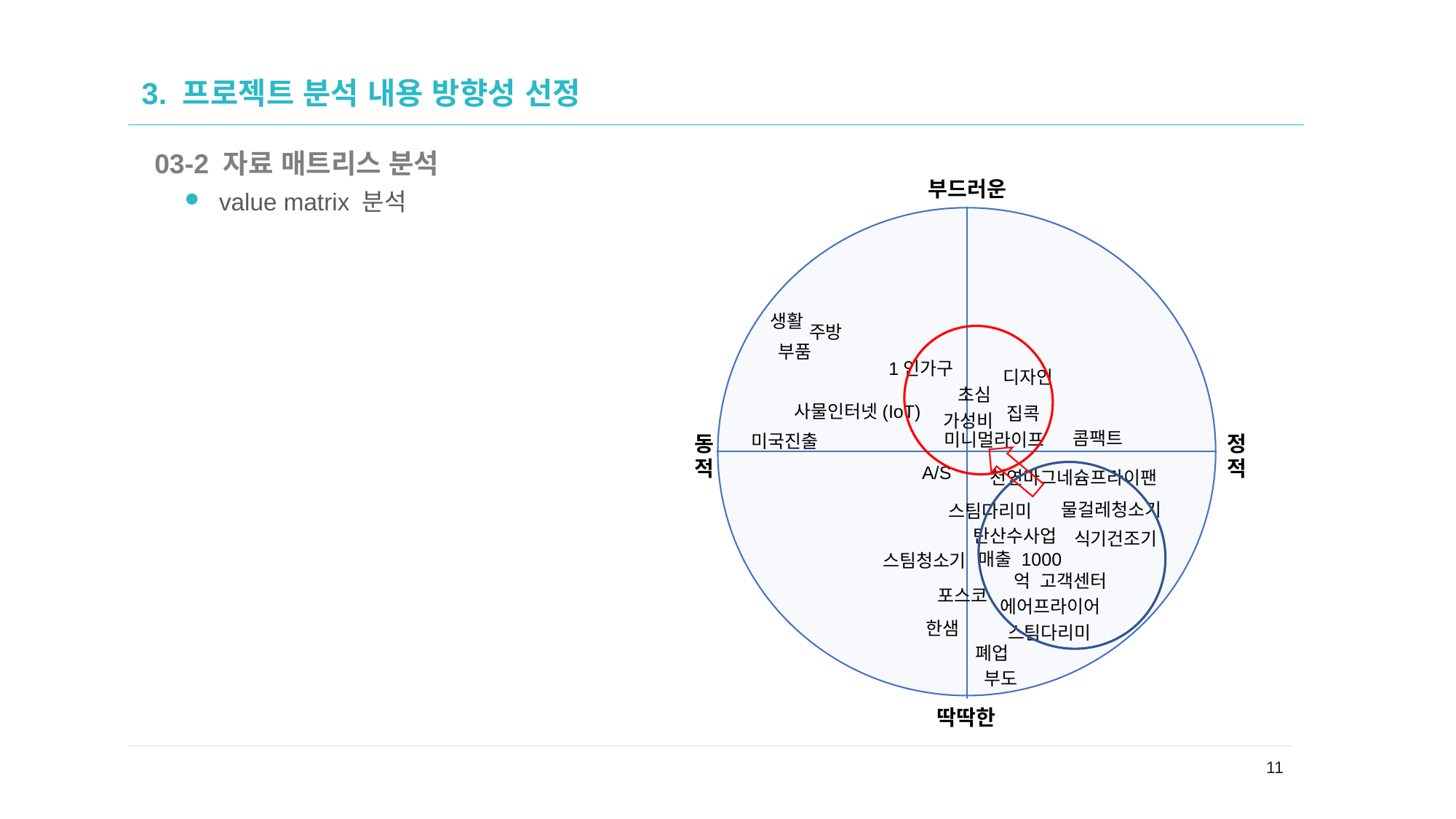

02
# 3. 프로젝트 분석 내용 방향성 선정
03-2 자료 매트리스 분석
value matrix 분석
생활
주방

부품
1인가구
디자인
초심
사물인터넷(IoT)
집콕
가성비
콤팩트
미니멀라이프
미국진출

A/S

천연마그네슘프라이팬
물걸레청소기
스팀다리미
탄산수사업
식기건조기
매출 1000억
스팀청소기
고객센터
포스코
에어프라이어
한샘
스팀다리미
폐업
부도
11